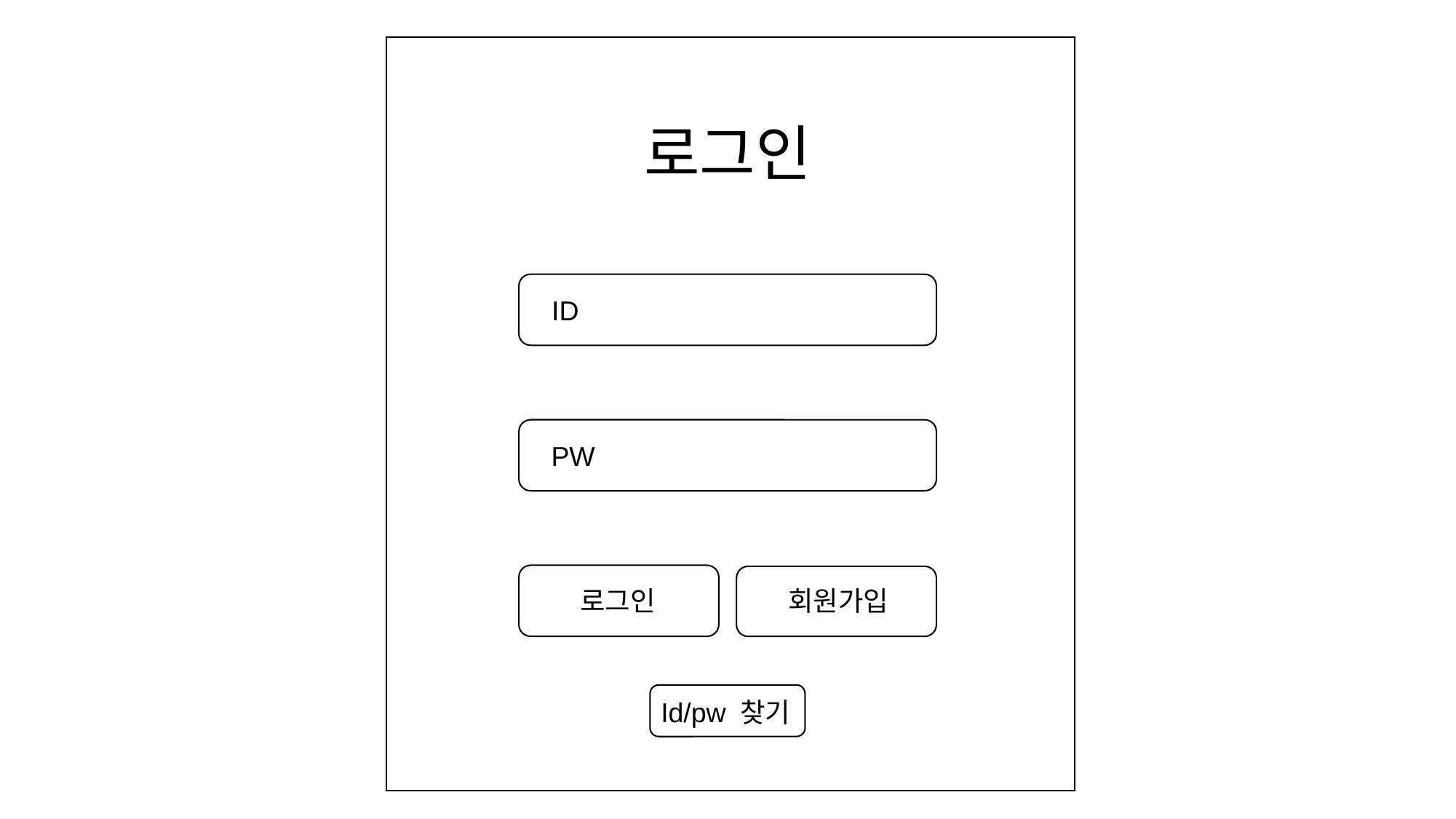

로그인

ID

PW

로그인
회원가입

Id/pw 찾기